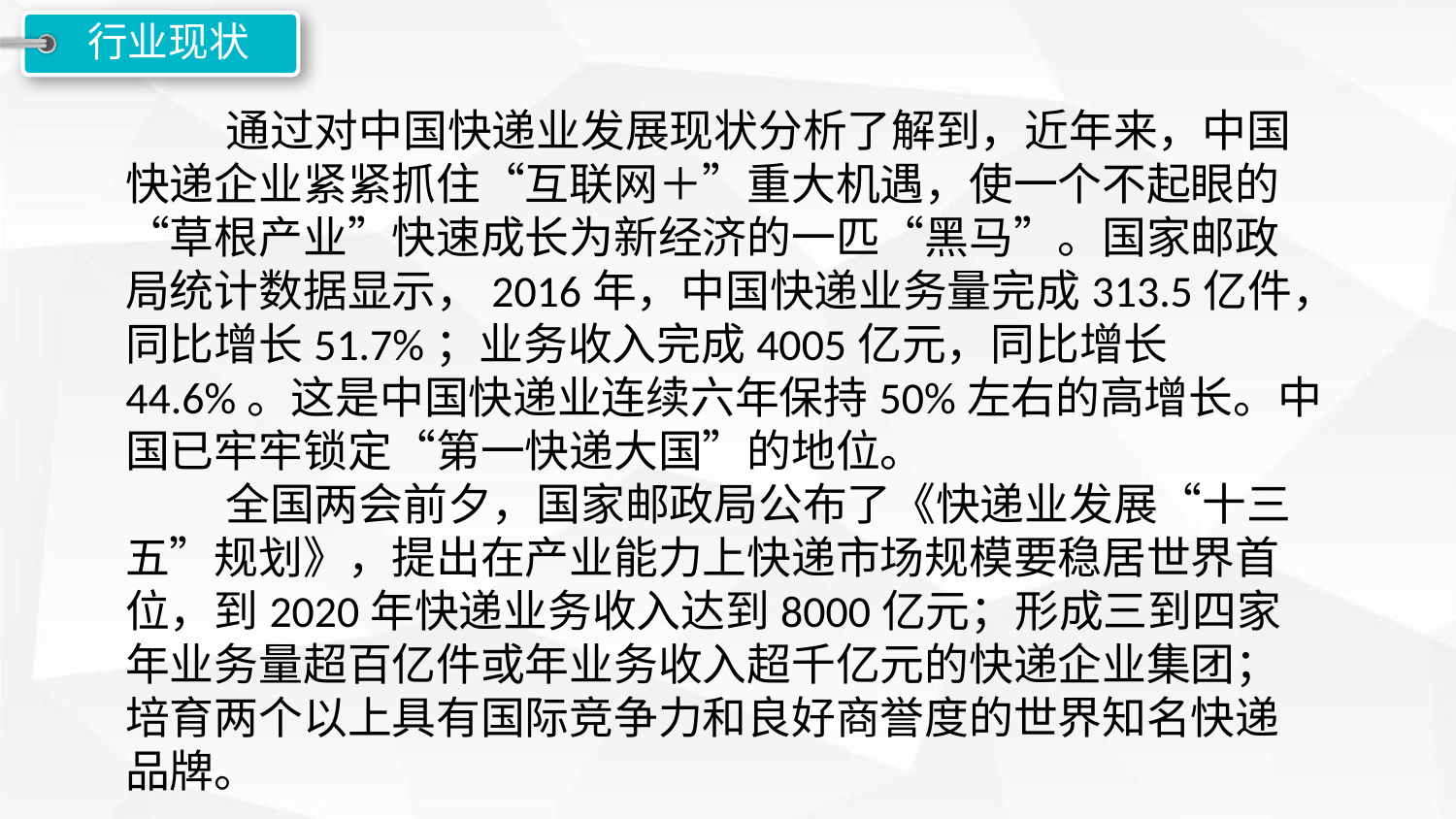

行业现状

         通过对中国快递业发展现状分析了解到，近年来，中国快递企业紧紧抓住“互联网＋”重大机遇，使一个不起眼的“草根产业”快速成长为新经济的一匹“黑马”。国家邮政局统计数据显示，2016年，中国快递业务量完成313.5亿件，同比增长51.7%；业务收入完成4005亿元，同比增长44.6%。这是中国快递业连续六年保持50%左右的高增长。中国已牢牢锁定“第一快递大国”的地位。
         全国两会前夕，国家邮政局公布了《快递业发展“十三五”规划》，提出在产业能力上快递市场规模要稳居世界首位，到2020年快递业务收入达到8000亿元；形成三到四家年业务量超百亿件或年业务收入超千亿元的快递企业集团；培育两个以上具有国际竞争力和良好商誉度的世界知名快递品牌。